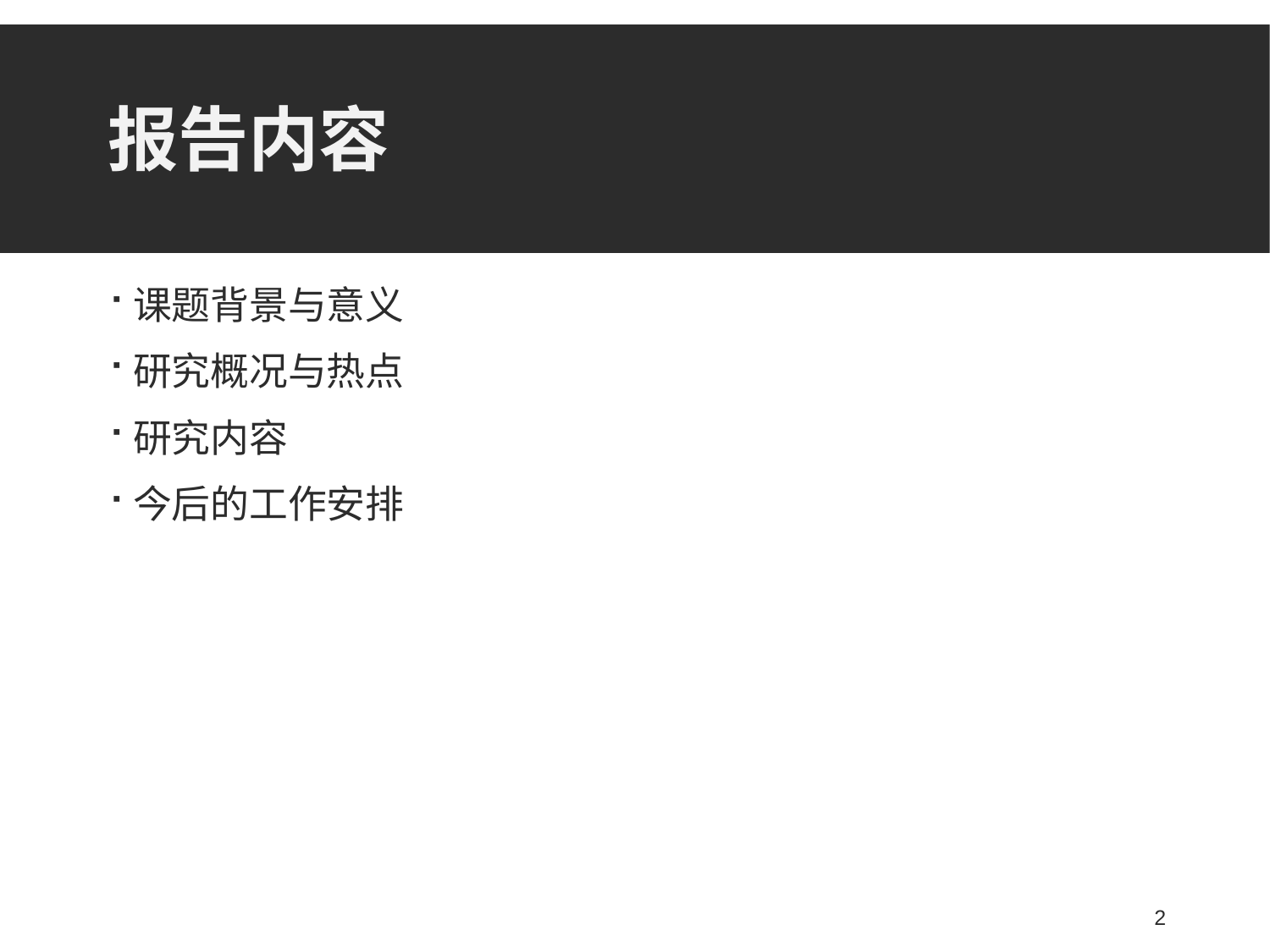

# 报告内容
课题背景与意义
研究概况与热点
研究内容
今后的工作安排

2